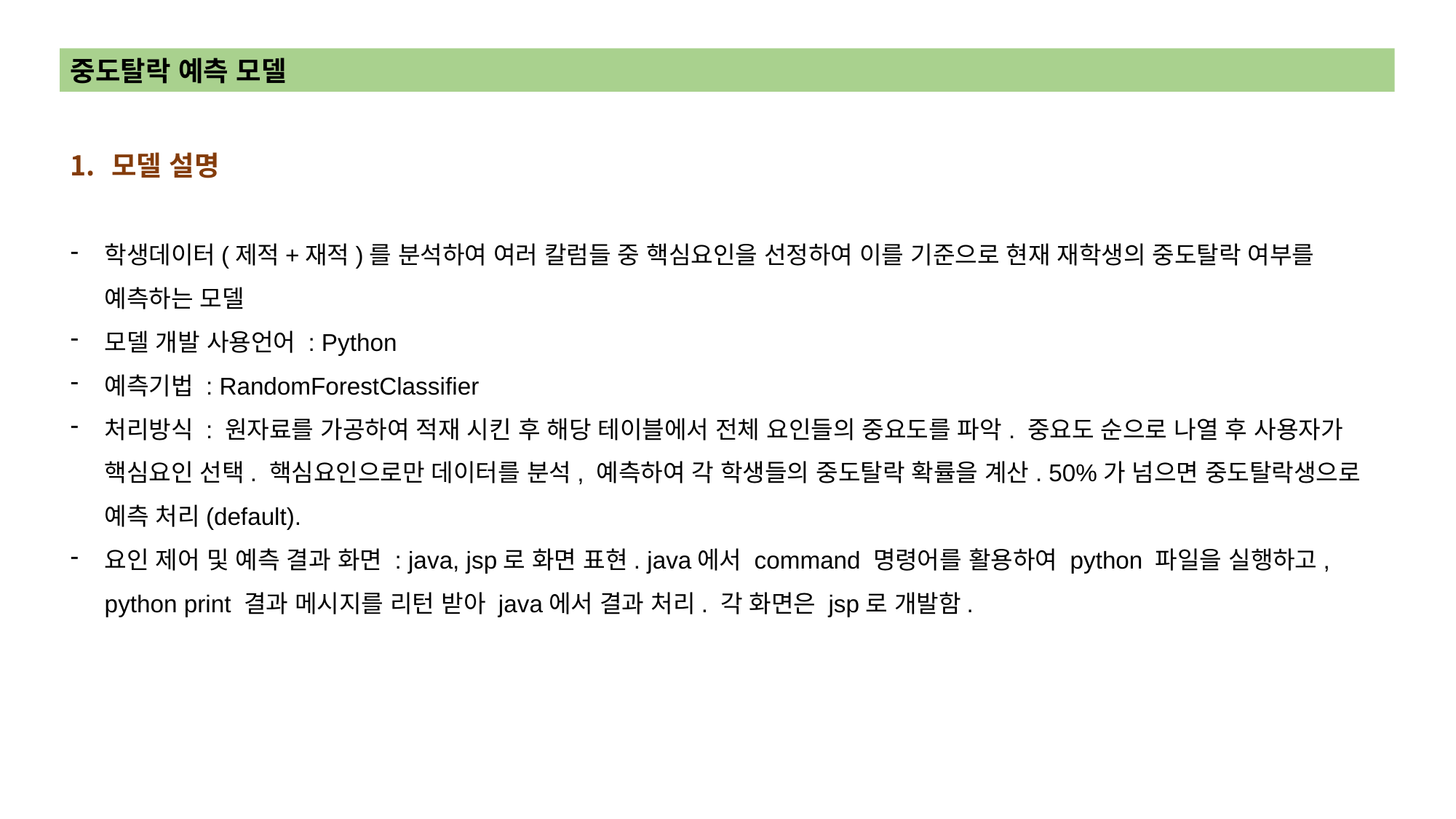

중도탈락 예측 모델
모델 설명

학생데이터(제적+재적)를 분석하여 여러 칼럼들 중 핵심요인을 선정하여 이를 기준으로 현재 재학생의 중도탈락 여부를 예측하는 모델
모델 개발 사용언어 : Python
예측기법 : RandomForestClassifier
처리방식 : 원자료를 가공하여 적재 시킨 후 해당 테이블에서 전체 요인들의 중요도를 파악. 중요도 순으로 나열 후 사용자가 핵심요인 선택. 핵심요인으로만 데이터를 분석, 예측하여 각 학생들의 중도탈락 확률을 계산. 50%가 넘으면 중도탈락생으로 예측 처리(default).
요인 제어 및 예측 결과 화면 : java, jsp로 화면 표현. java에서 command 명령어를 활용하여 python 파일을 실행하고, python print 결과 메시지를 리턴 받아 java에서 결과 처리. 각 화면은 jsp로 개발함.